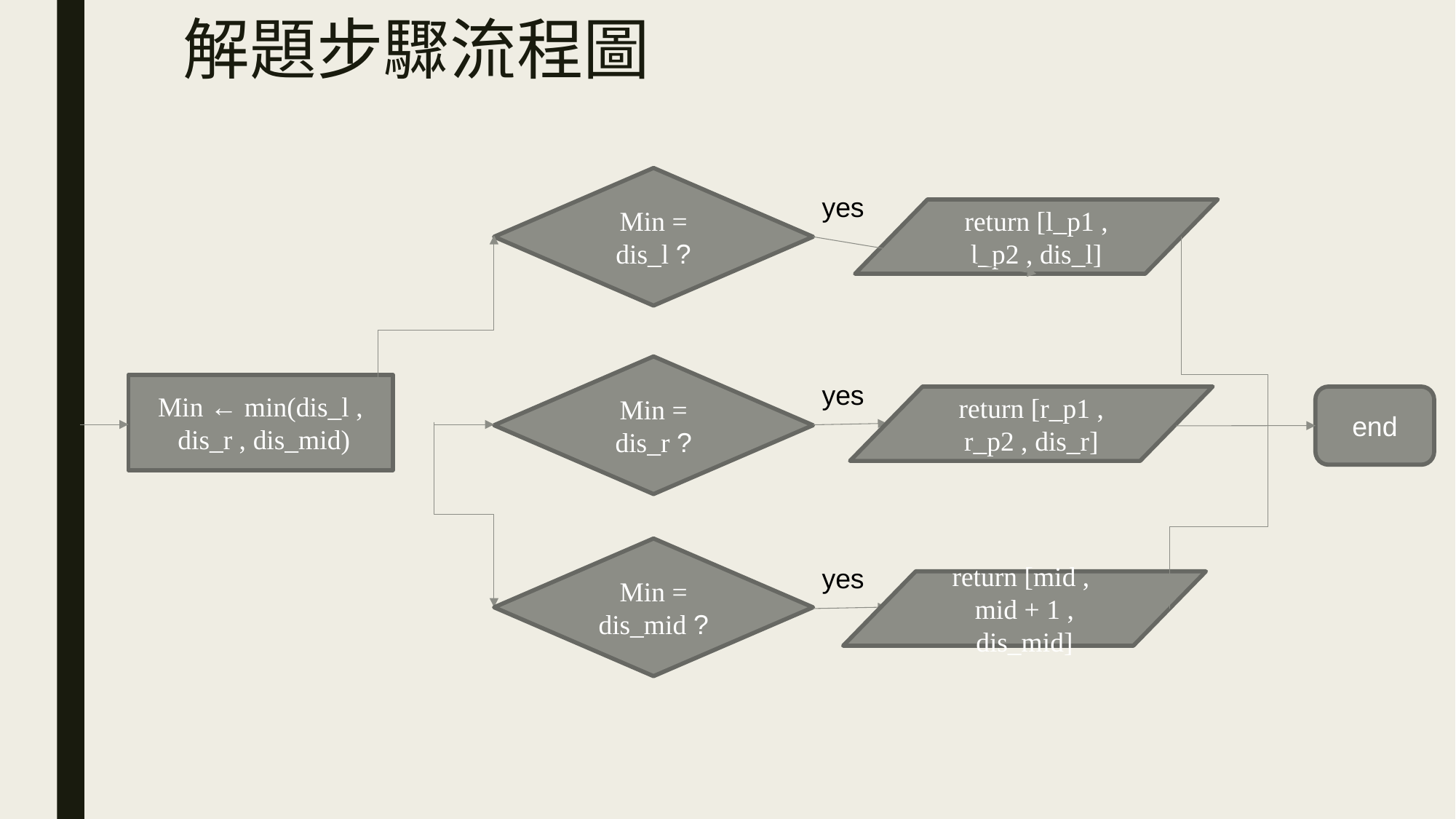

# 解題步驟流程圖
Min = dis_l ?
yes
return [l_p1 ,
l_p2 , dis_l]
Min = dis_r ?
yes

Min ← min(dis_l ,
 dis_r , dis_mid)

return [r_p1 ,
r_p2 , dis_r]
end
Min = dis_mid ?
yes
return [mid ,
mid + 1 , dis_mid]